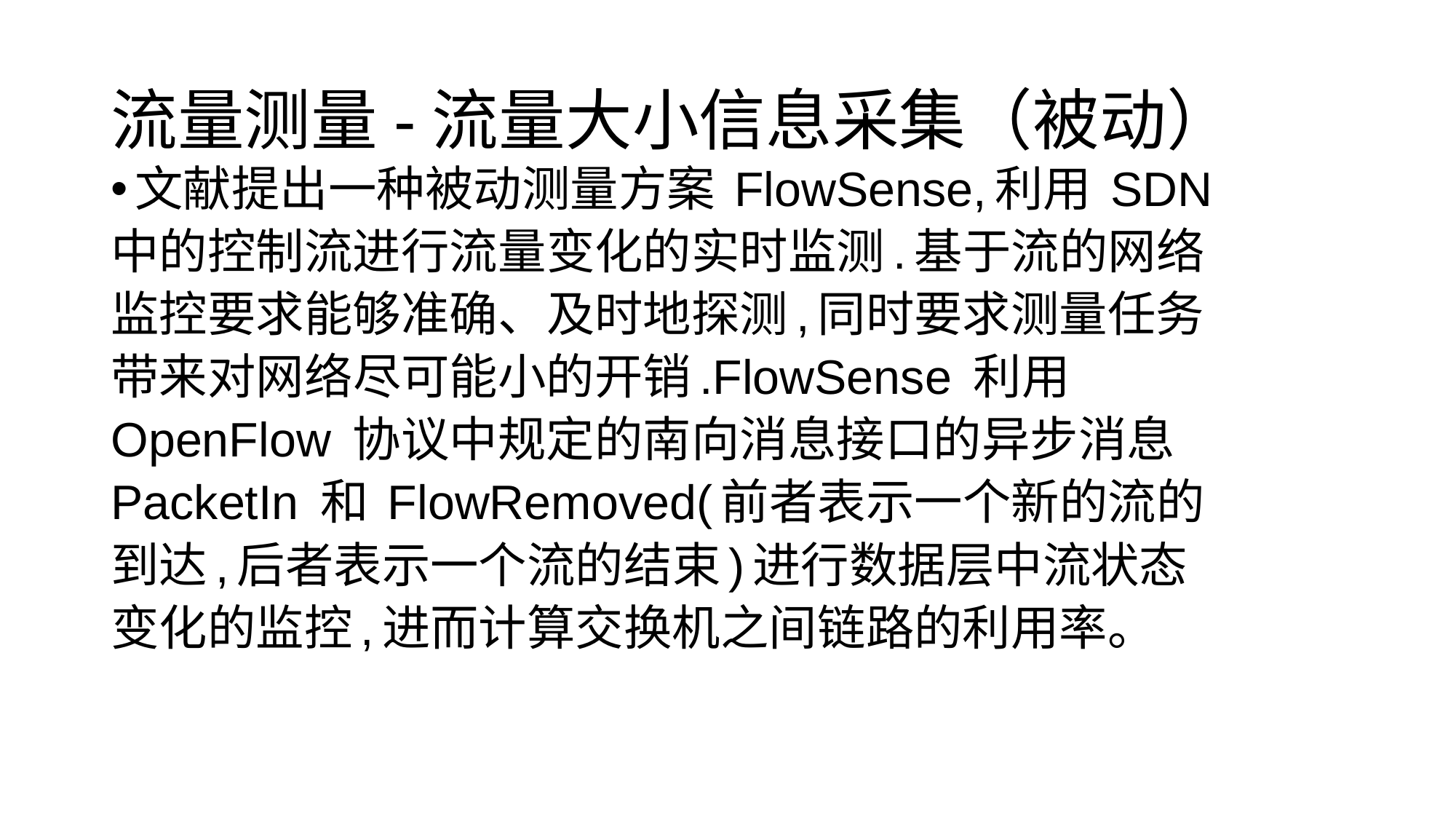

# 流量测量-流量大小信息采集（被动）
文献提出一种被动测量方案 FlowSense,利用 SDN
中的控制流进行流量变化的实时监测.基于流的网络
监控要求能够准确、及时地探测,同时要求测量任务
带来对网络尽可能小的开销.FlowSense 利用
OpenFlow 协议中规定的南向消息接口的异步消息
PacketIn 和 FlowRemoved(前者表示一个新的流的
到达,后者表示一个流的结束)进行数据层中流状态
变化的监控,进而计算交换机之间链路的利用率。